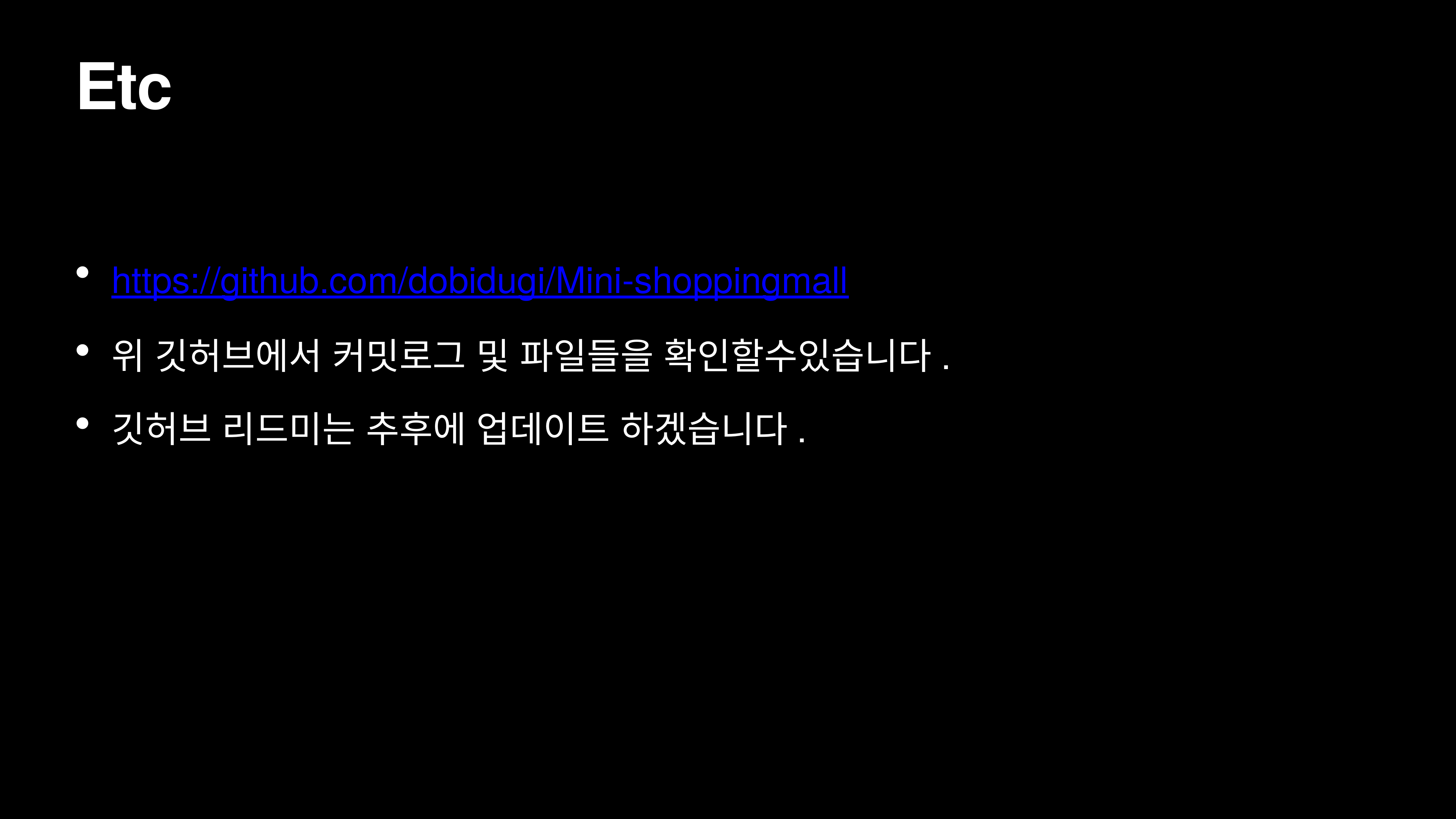

# Etc

https://github.com/dobidugi/Mini-shoppingmall
위 깃허브에서 커밋로그 및 파일들을 확인할수있습니다.
깃허브 리드미는 추후에 업데이트 하겠습니다.